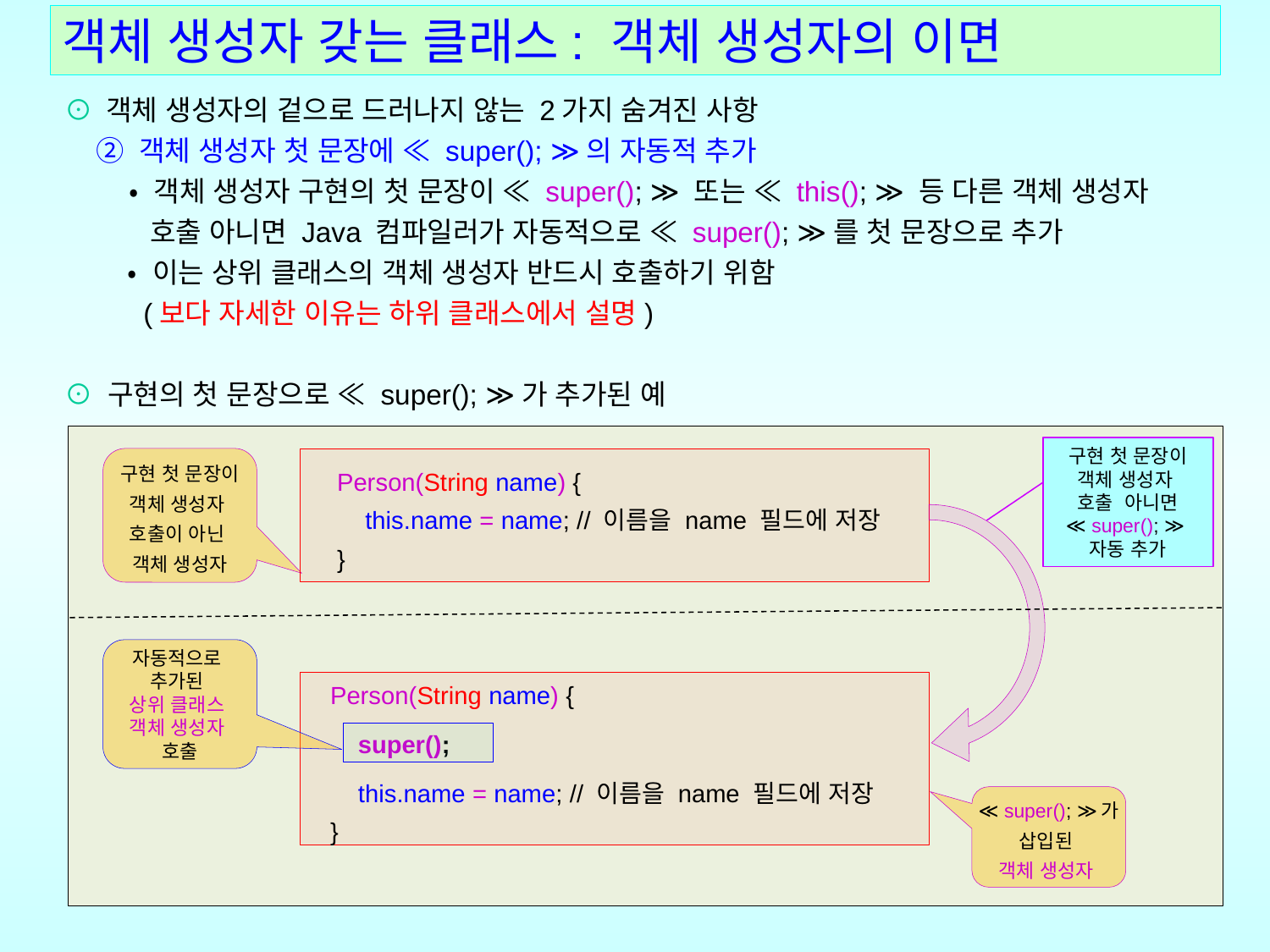

# 객체 생성자 갖는 클래스: 객체 생성자의 이면
⊙ 객체 생성자의 겉으로 드러나지 않는 2가지 숨겨진 사항
    ② 객체 생성자 첫 문장에 ≪ super(); ≫의 자동적 추가
        • 객체 생성자 구현의 첫 문장이 ≪ super(); ≫ 또는 ≪ this(); ≫ 등 다른 객체 생성자
          호출 아니면 Java 컴파일러가 자동적으로 ≪ super(); ≫를 첫 문장으로 추가
        • 이는 상위 클래스의 객체 생성자 반드시 호출하기 위함
          (보다 자세한 이유는 하위 클래스에서 설명)

⊙ 구현의 첫 문장으로 ≪ super(); ≫가 추가된 예

구현 첫 문장이
객체 생성자
호출  아니면
≪ super(); ≫
자동 추가
 Person(String name) {
     this.name = name; // 이름을 name 필드에 저장
 }
구현 첫 문장이 객체 생성자
호출이 아닌
객체 생성자

자동적으로
추가된
상위 클래스
객체 생성자
호출
Person(String name) {
    super();
    this.name = name; // 이름을 name 필드에 저장
}

≪ super(); ≫가
삽입된
객체 생성자